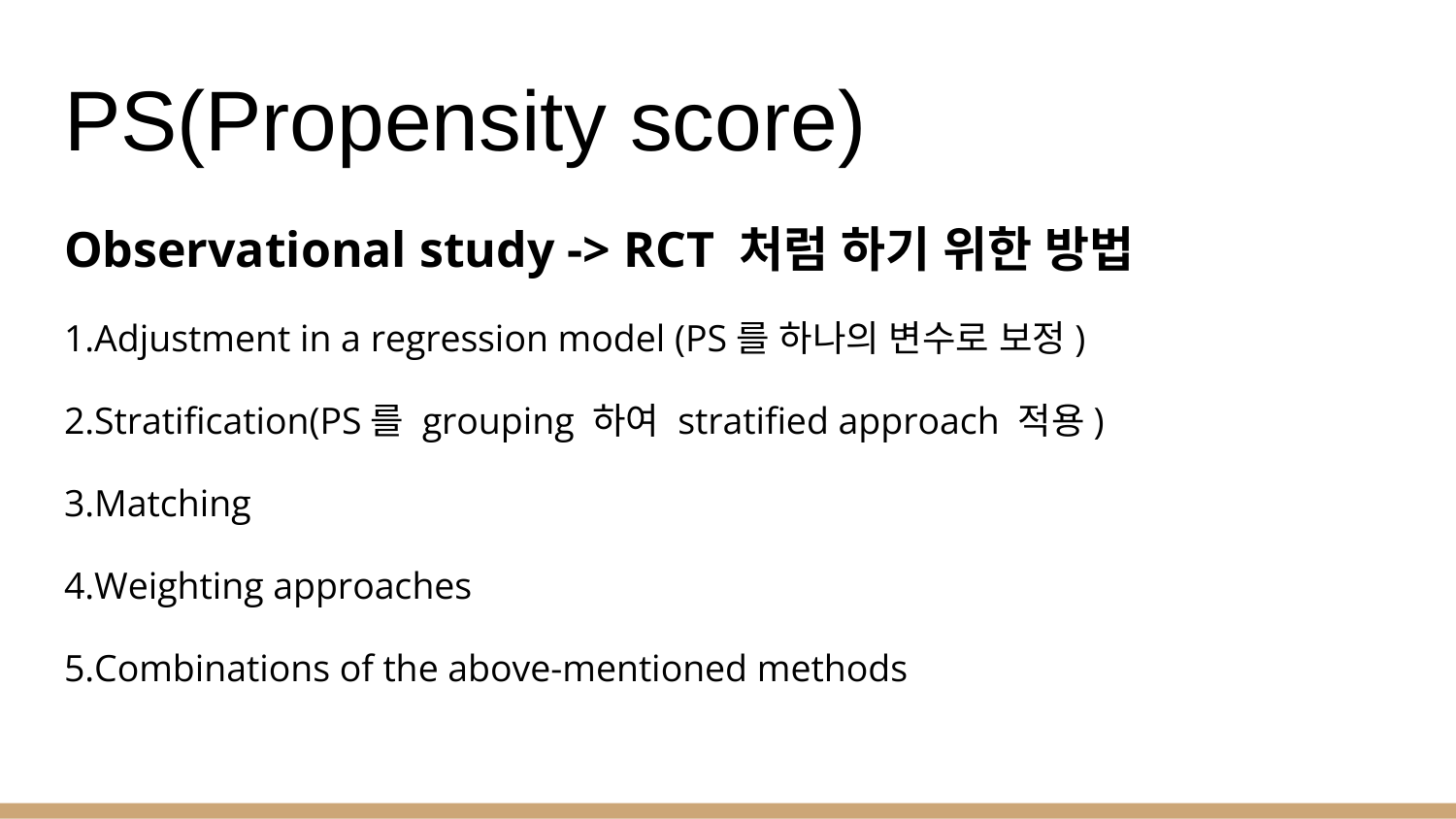

# PS(Propensity score)
Observational study -> RCT 처럼 하기 위한 방법
1.Adjustment in a regression model (PS를 하나의 변수로 보정)
2.Stratification(PS를 grouping 하여 stratified approach 적용)
3.Matching
4.Weighting approaches
5.Combinations of the above-mentioned methods